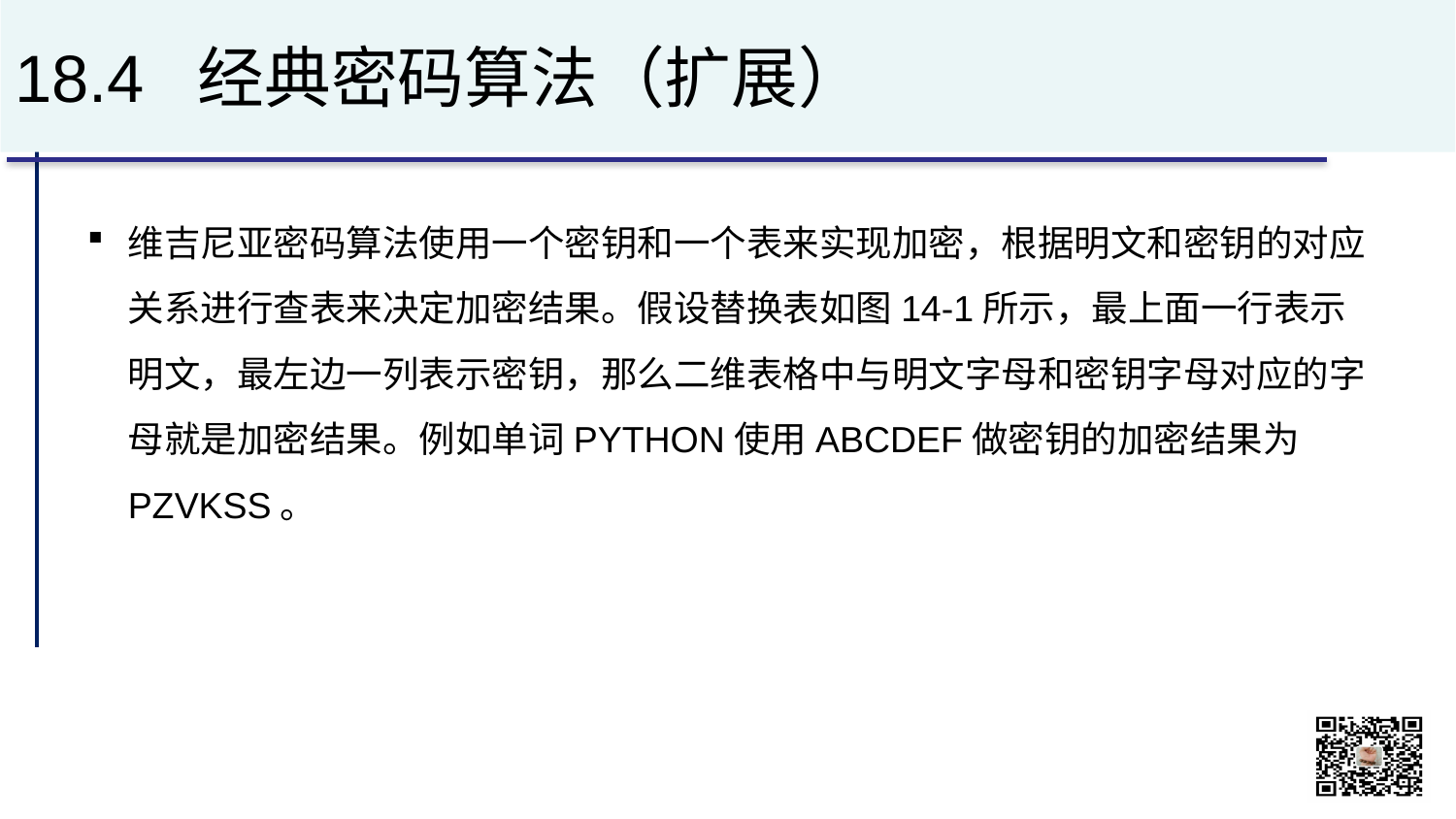

# 18.4  经典密码算法（扩展）
维吉尼亚密码算法使用一个密钥和一个表来实现加密，根据明文和密钥的对应关系进行查表来决定加密结果。假设替换表如图14-1所示，最上面一行表示明文，最左边一列表示密钥，那么二维表格中与明文字母和密钥字母对应的字母就是加密结果。例如单词PYTHON使用ABCDEF做密钥的加密结果为PZVKSS。